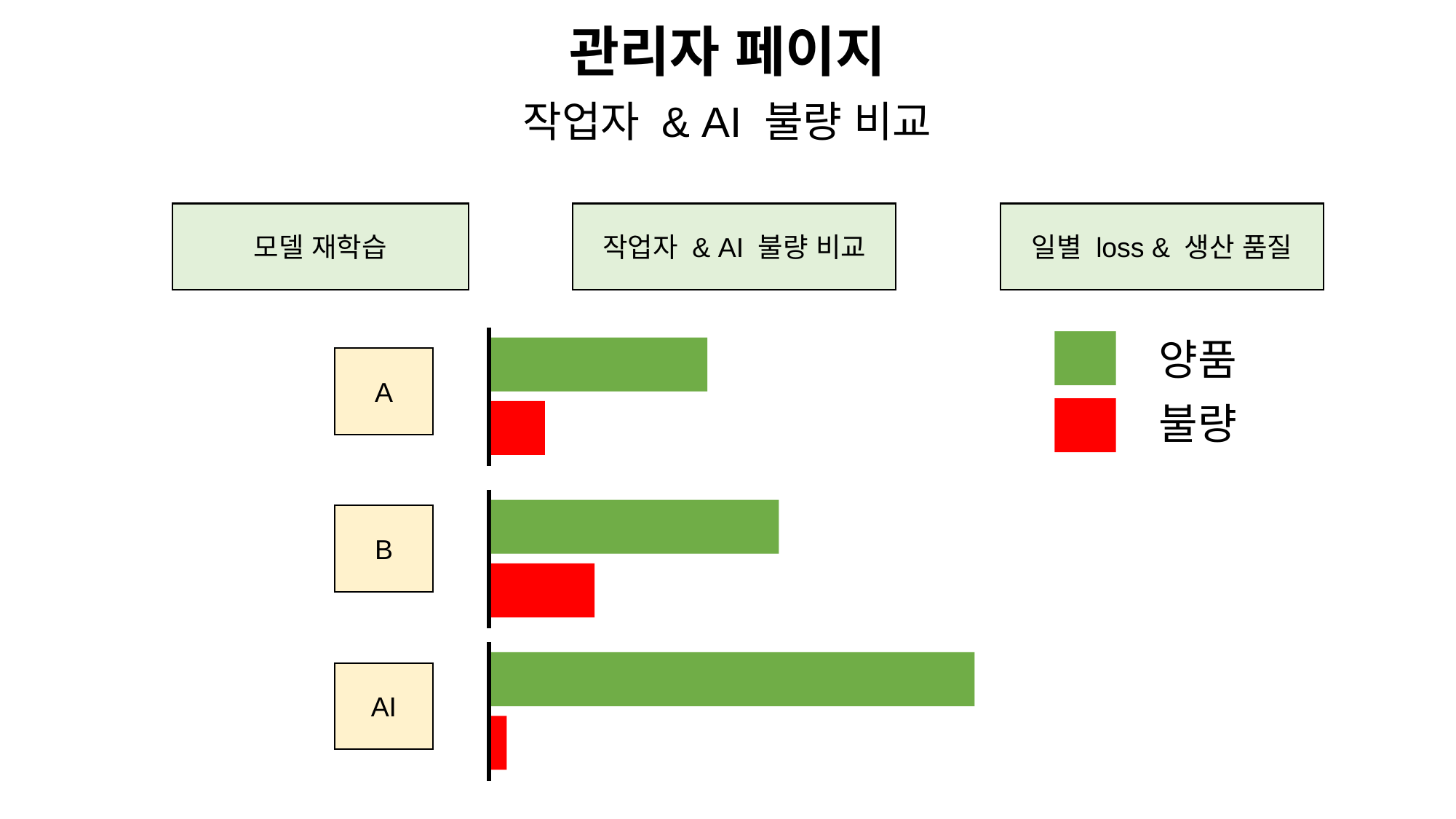

관리자 페이지
작업자 & AI 불량 비교
모델 재학습
작업자 & AI 불량 비교
일별 loss & 생산 품질
양품

A
불량

B

AI